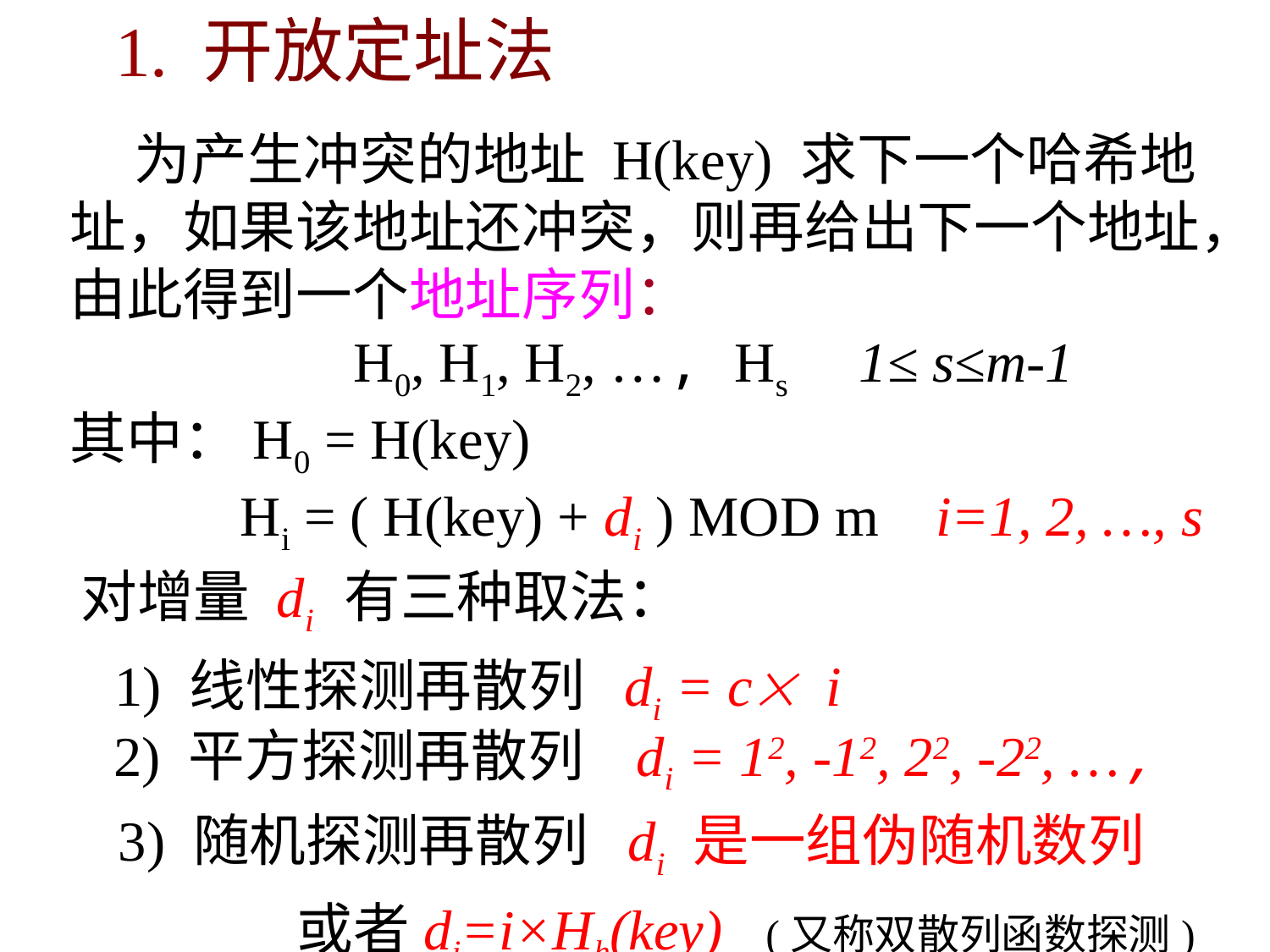

1. 开放定址法
    为产生冲突的地址 H(key) 求下一个哈希地址，如果该地址还冲突，则再给出下一个地址，
由此得到一个地址序列：
                    H0, H1, H2, …, Hs     1≤ s≤m-1
其中：H0 = H(key)
            Hi = ( H(key) + di ) MOD m    i=1, 2, …, s
对增量 di  有三种取法：
1) 线性探测再散列  di = c×  i
2) 平方探测再散列   di = 12, -12, 22, -22, …,
3) 随机探测再散列  di 是一组伪随机数列
             或者di=i×Hh(key)   (又称双散列函数探测)